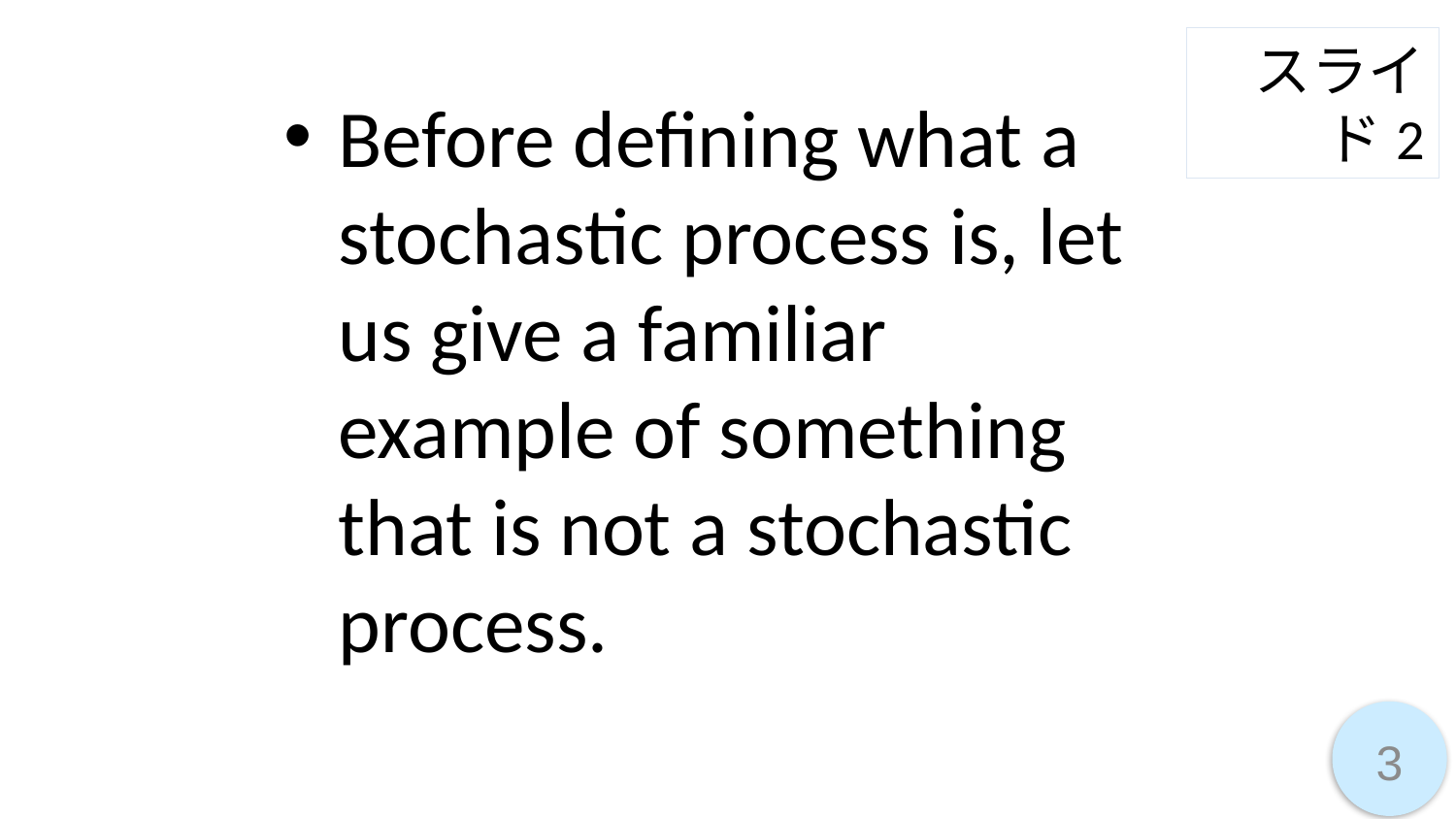

スライド2
Before defining what a stochastic process is, let us give a familiar example of something that is not a stochastic process.
3